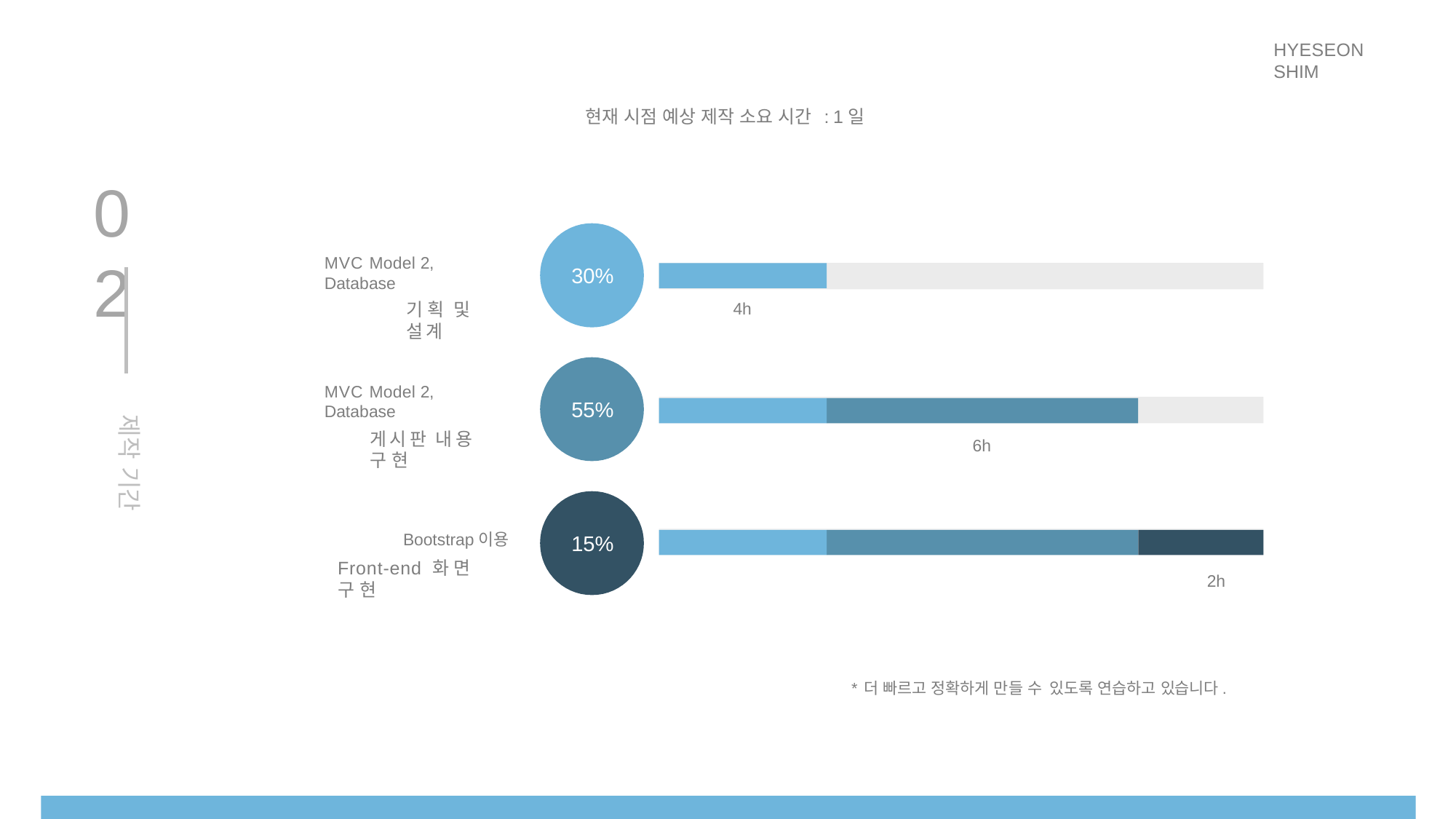

HYESEON SHIM
현재 시점 예상 제작 소요 시간 : 1일
02

MVC Model 2, Database
기획 및 설계
30%

4h

MVC Model 2, Database
게시판 내용 구현
55%

제작 기간
6h

Bootstrap이용
Front-end 화면 구현

15%
2h
* 더 빠르고 정확하게 만들 수 있도록 연습하고 있습니다.